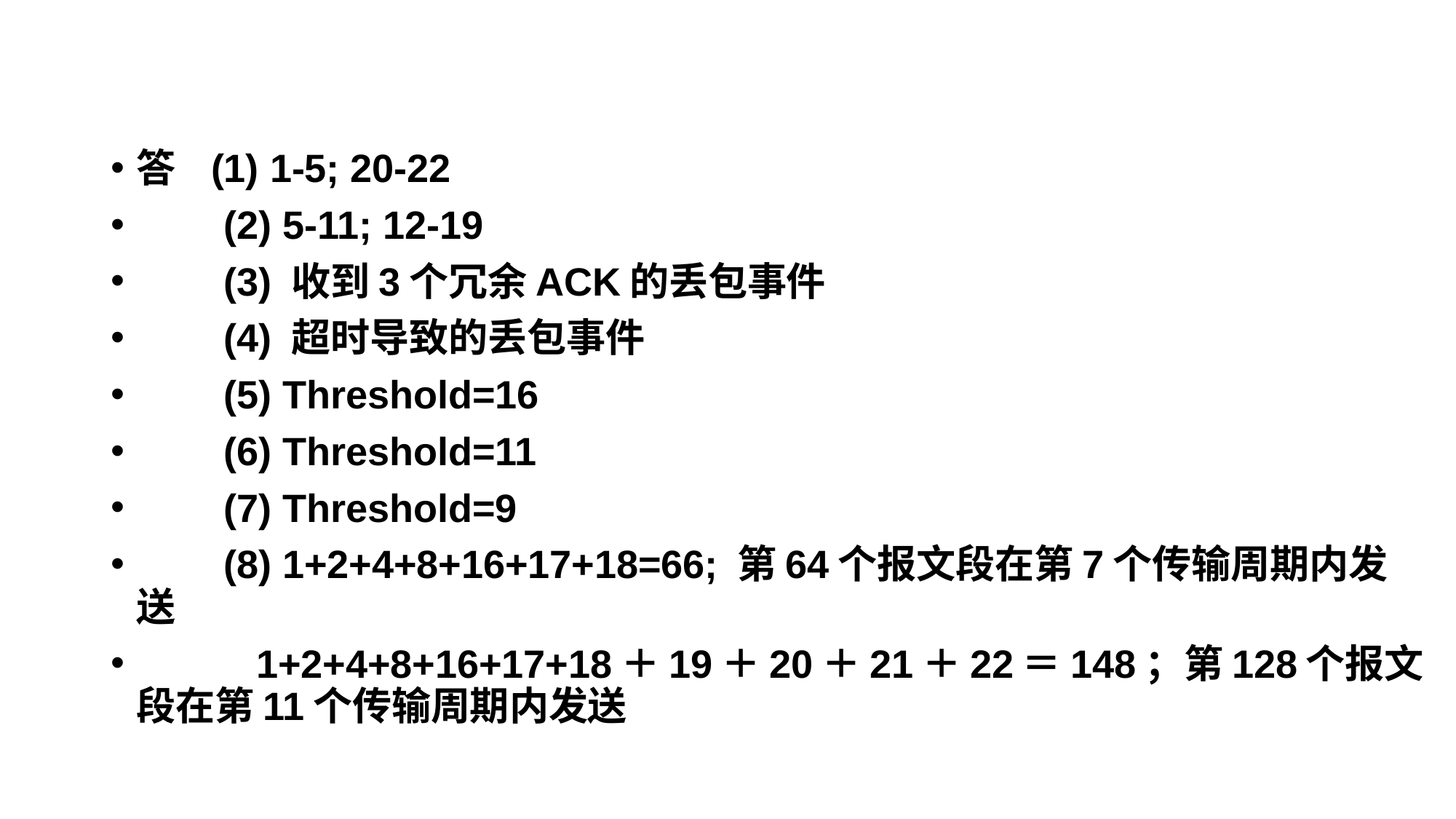

答   (1) 1-5; 20-22
        (2) 5-11; 12-19
        (3) 收到3个冗余ACK的丢包事件
        (4) 超时导致的丢包事件
        (5) Threshold=16
        (6) Threshold=11
        (7) Threshold=9
        (8) 1+2+4+8+16+17+18=66; 第64个报文段在第7个传输周期内发送
           1+2+4+8+16+17+18＋19＋20＋21＋22＝148；第128个报文段在第11个传输周期内发送